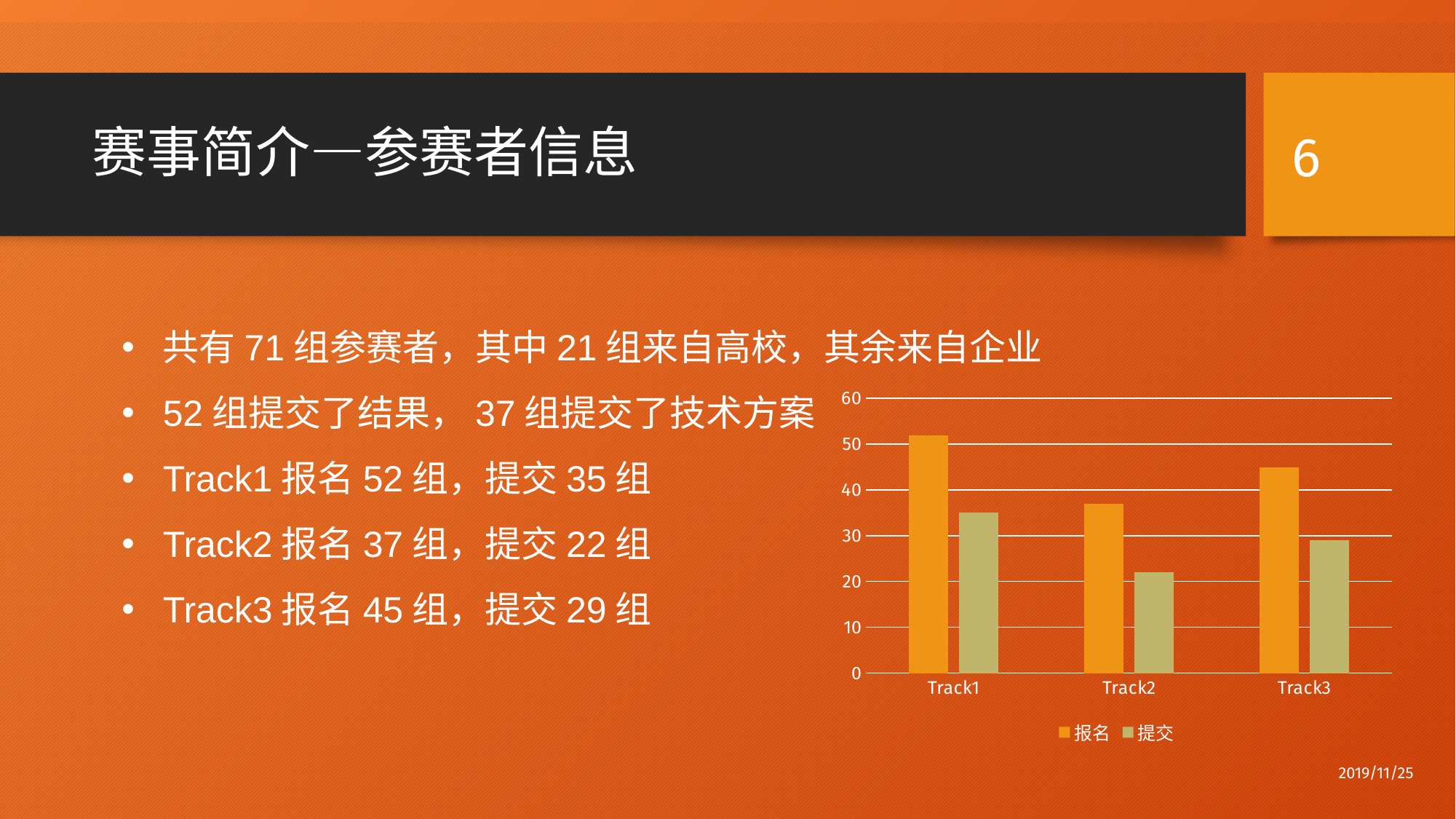

6
# 赛事简介—参赛者信息
共有71组参赛者，其中21组来自高校，其余来自企业
52组提交了结果，37组提交了技术方案
Track1报名52组，提交35组
Track2报名37组，提交22组
Track3报名45组，提交29组

### Chart

| Category | 报名 | 提交 |
|---|---|---|
| Track1 | 52.0 | 35.0 |
| Track2 | 37.0 | 22.0 |
| Track3 | 45.0 | 29.0 |
2019/11/25